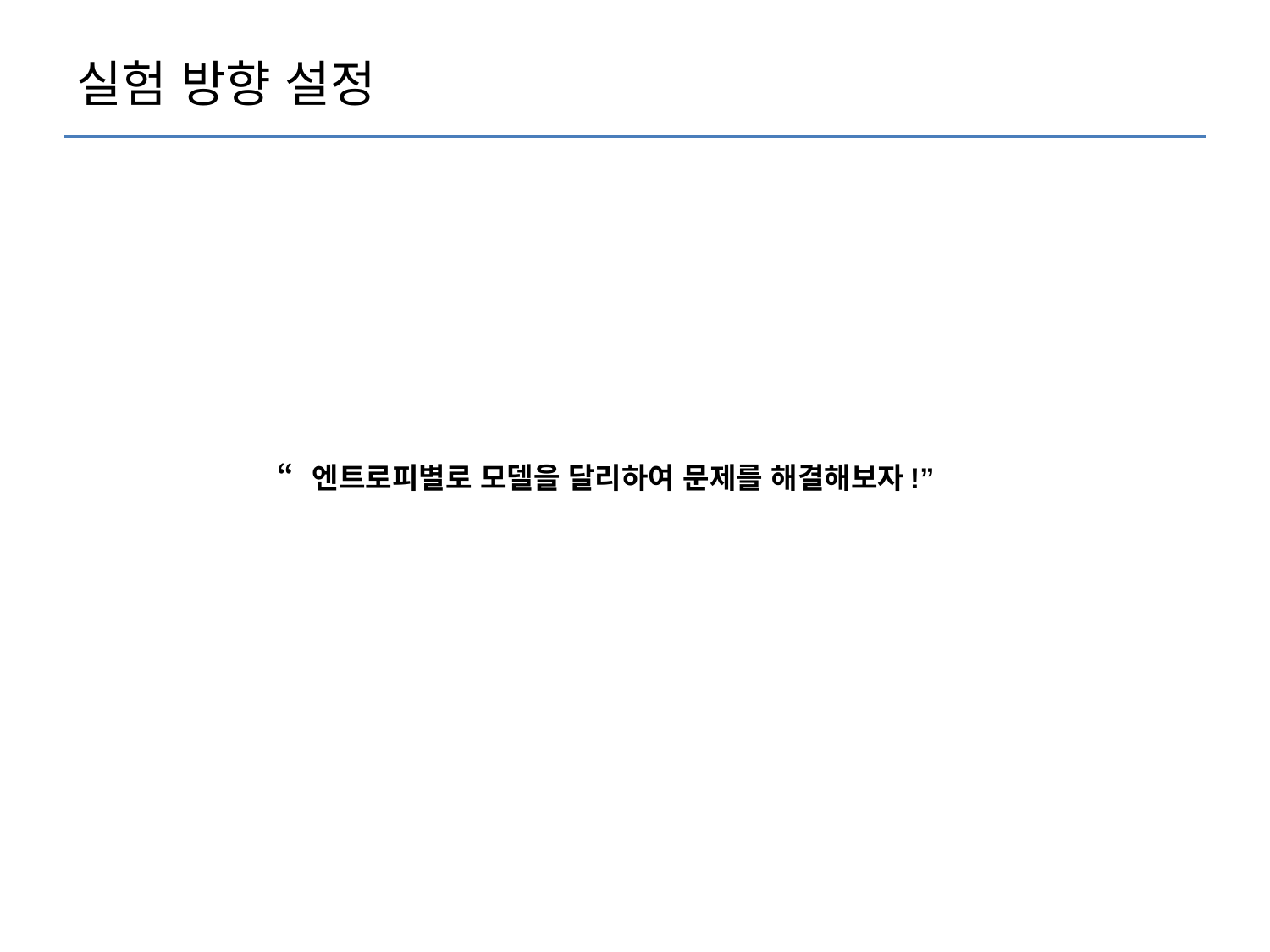

# 실험 방향 설정

“엔트로피별로 모델을 달리하여 문제를 해결해보자!”